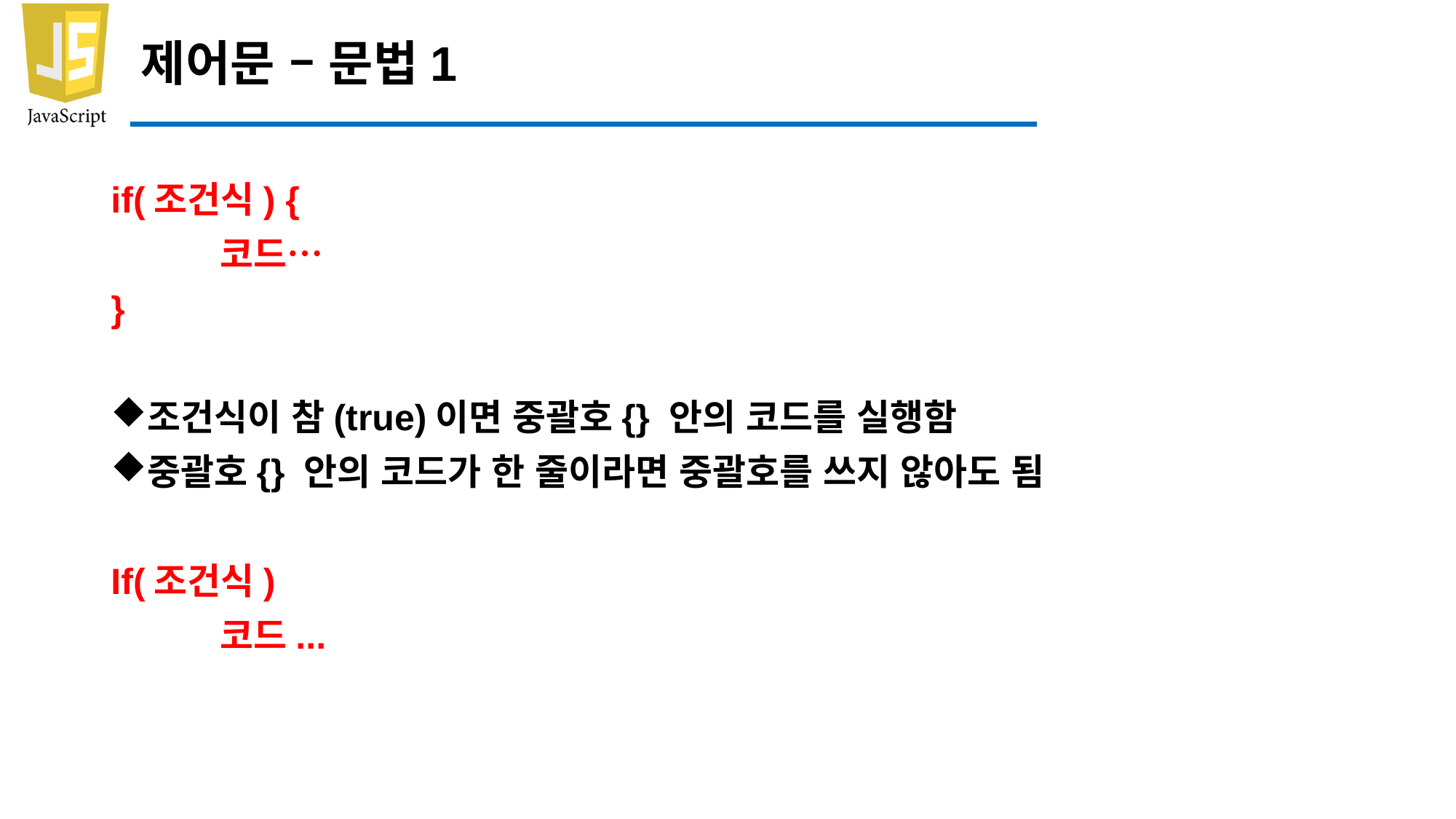

# 제어문 – 문법1
if(조건식) {
	코드…
}

조건식이 참(true)이면 중괄호{} 안의 코드를 실행함
중괄호{} 안의 코드가 한 줄이라면 중괄호를 쓰지 않아도 됨

If(조건식)
	코드...